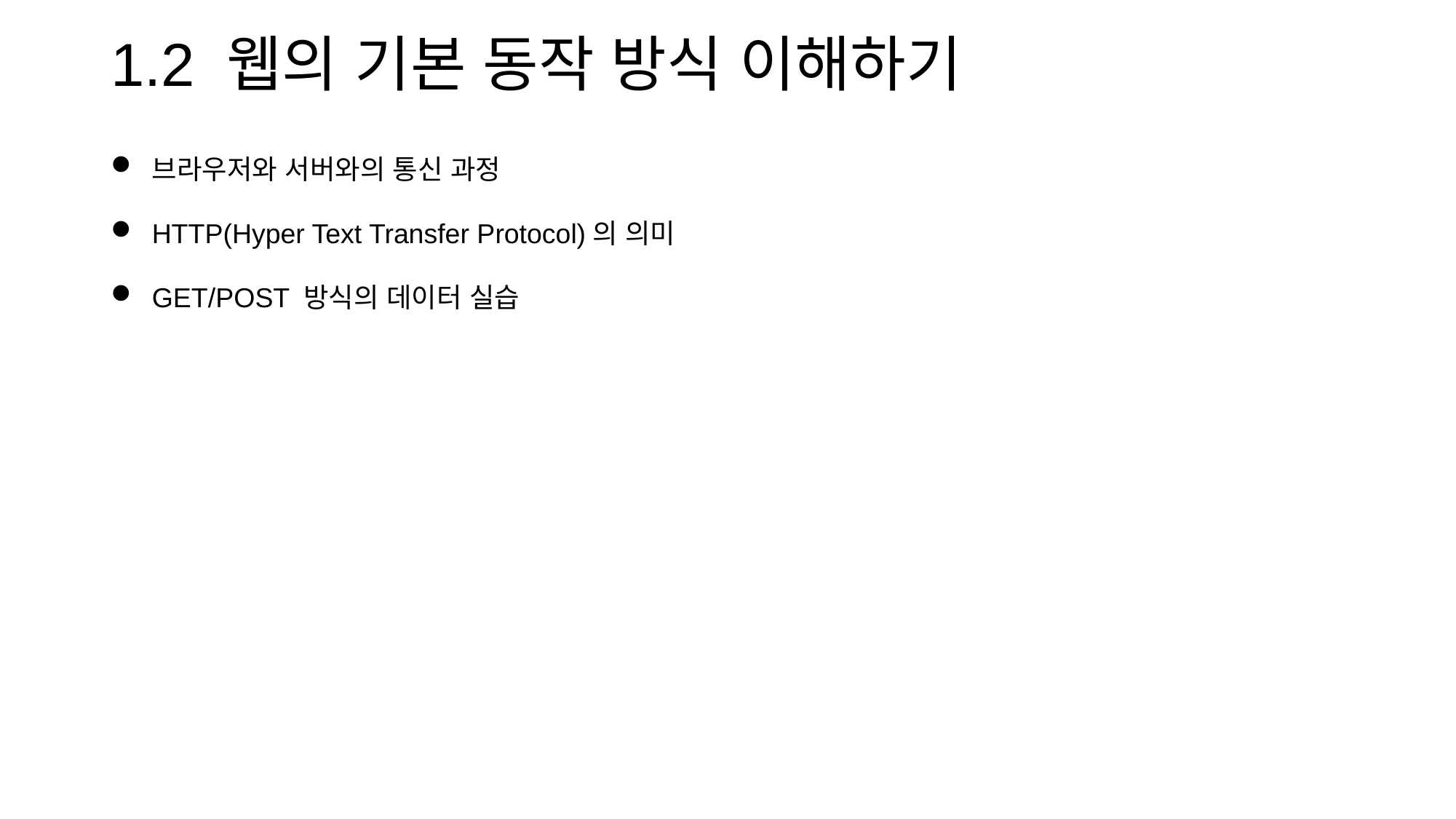

# 1.2 웹의 기본 동작 방식 이해하기
브라우저와 서버와의 통신 과정
HTTP(Hyper Text Transfer Protocol)의 의미
GET/POST 방식의 데이터 실습